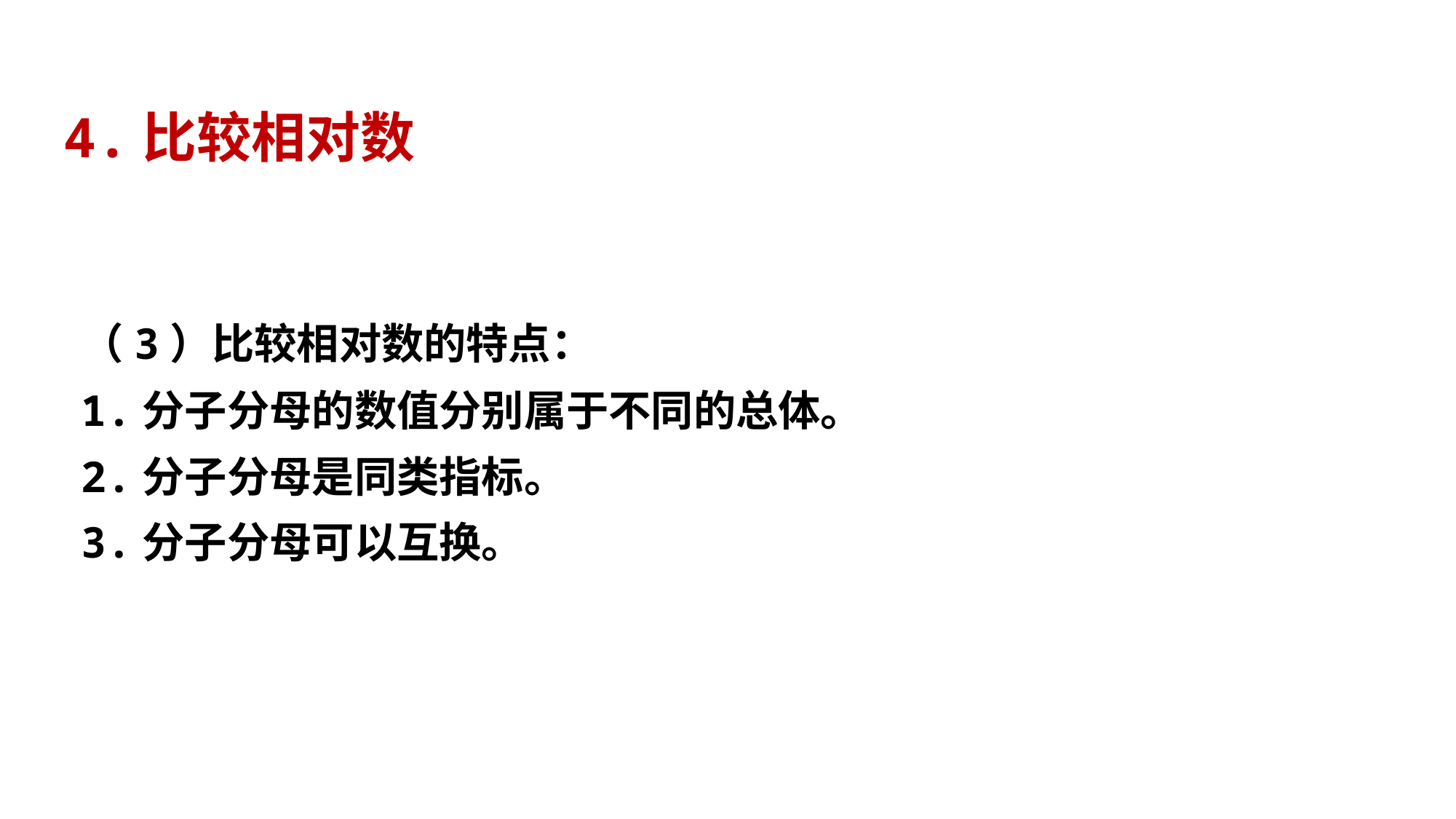

# （3）比较相对数的特点： 1.分子分母的数值分别属于不同的总体。 2.分子分母是同类指标。 3.分子分母可以互换。
4.比较相对数